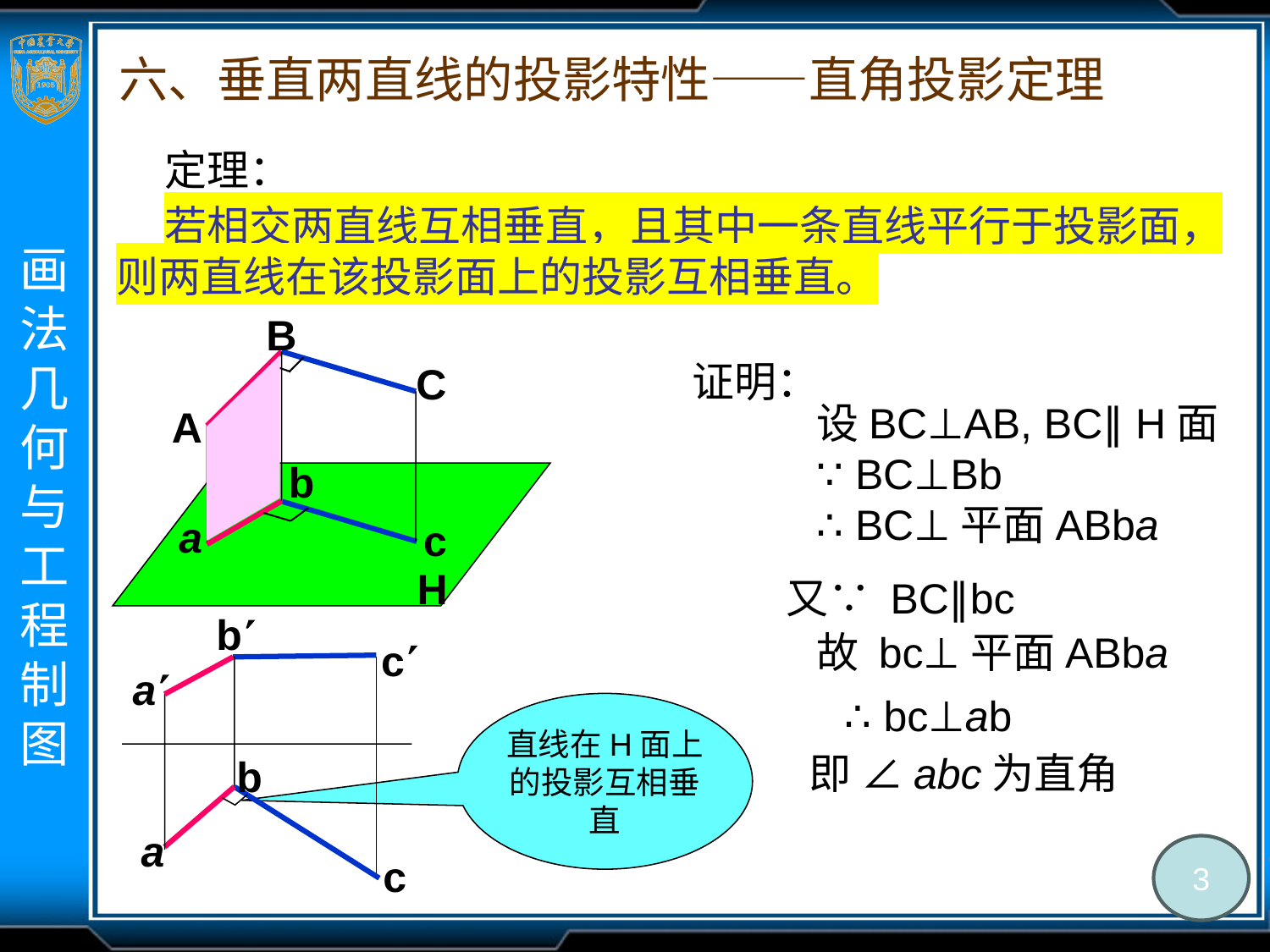

六、垂直两直线的投影特性——直角投影定理
定理：
    若相交两直线互相垂直，且其中一条直线平行于投影面，则两直线在该投影面上的投影互相垂直。
B
C

A

b

a
c

H
证明：

设BC⊥AB, BC∥ H面
∵ BC⊥Bb
∴ BC⊥平面ABba
又∵ BC∥bc
b′
c′

a′

b

a
c

故 bc⊥平面ABba
直线在H面上的投影互相垂直
∴ bc⊥ab
即 ∠abc为直角
3